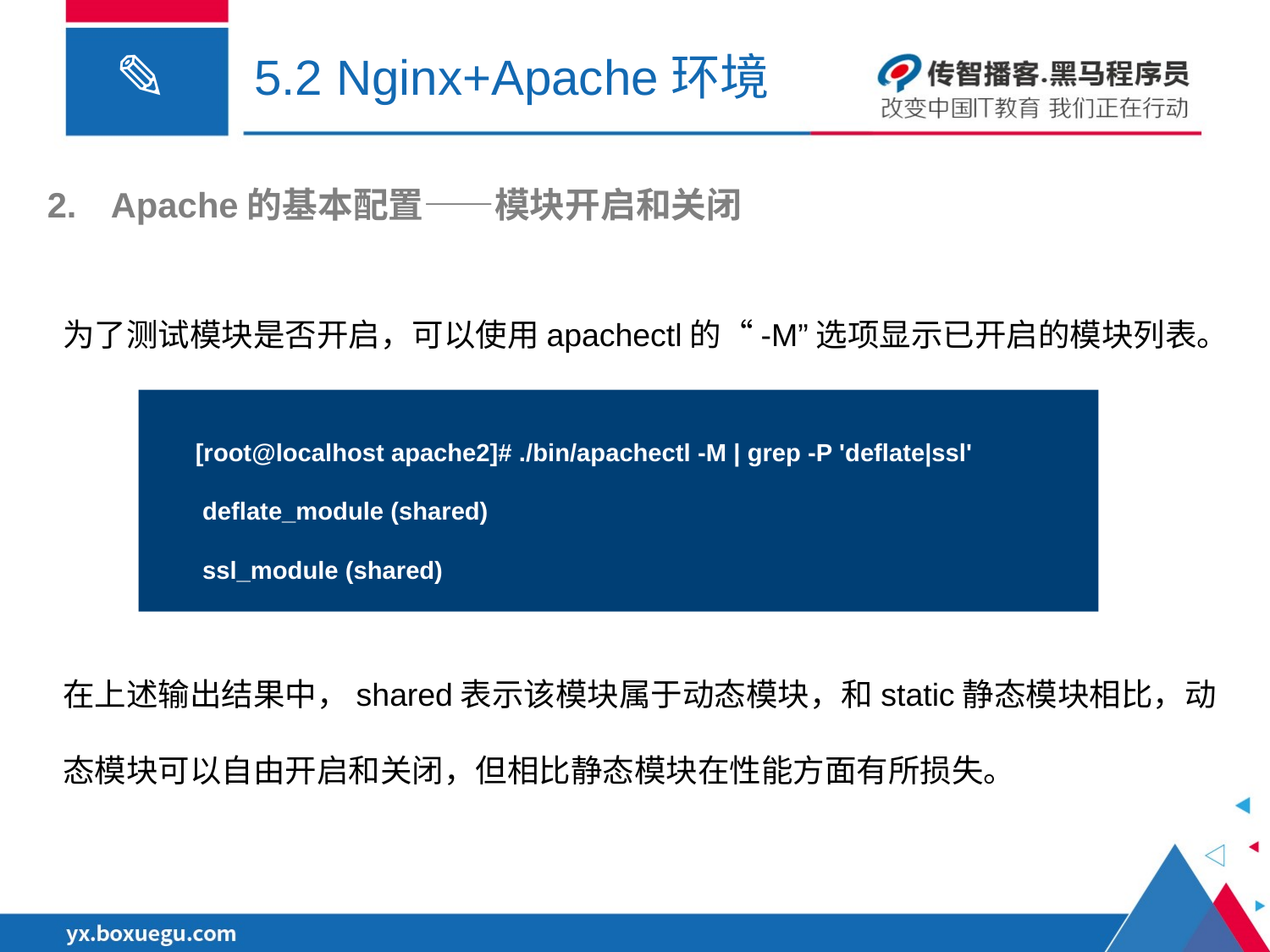

# 5.2 Nginx+Apache环境
Apache的基本配置——模块开启和关闭
为了测试模块是否开启，可以使用apachectl的“-M”选项显示已开启的模块列表。

[root@localhost apache2]# ./bin/apachectl -M | grep -P 'deflate|ssl'
 deflate_module (shared)
 ssl_module (shared)
在上述输出结果中，shared表示该模块属于动态模块，和static静态模块相比，动态模块可以自由开启和关闭，但相比静态模块在性能方面有所损失。